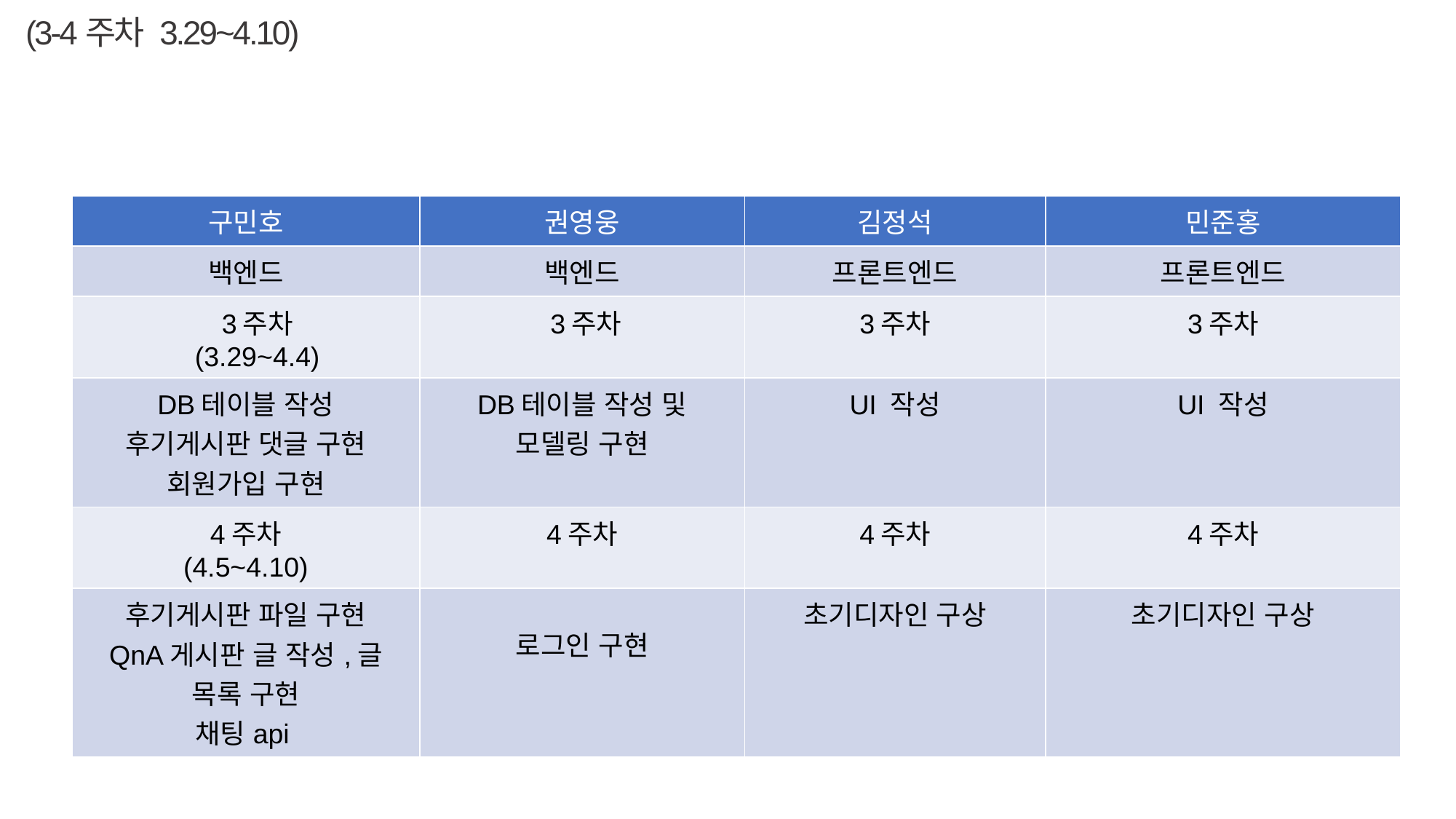

(3-4주차 3.29~4.10)
| 구민호 | 권영웅 | 김정석 | 민준홍 |
| --- | --- | --- | --- |
| 백엔드 | 백엔드 | 프론트엔드 | 프론트엔드 |
| 3주차 (3.29~4.4) | 3주차 | 3주차 | 3주차 |
| DB테이블 작성 후기게시판 댓글 구현 회원가입 구현 | DB테이블 작성 및 모델링 구현 | UI 작성 | UI 작성 |
| 4주차 (4.5~4.10) | 4주차 | 4주차 | 4주차 |
| 후기게시판 파일 구현 QnA게시판 글 작성,글 목록 구현 채팅api | 로그인 구현 | 초기디자인 구상 | 초기디자인 구상 |